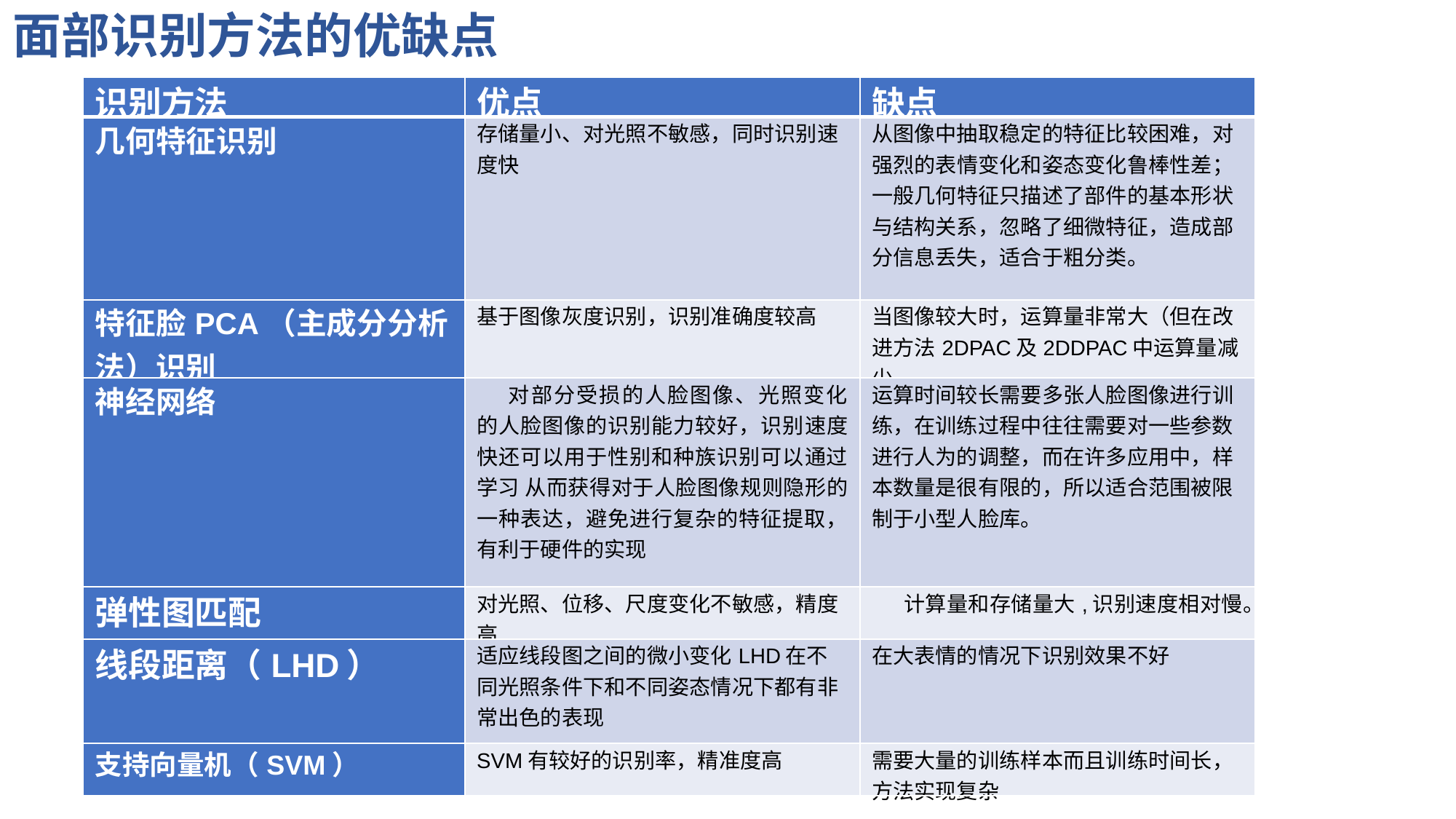

面部识别方法的优缺点

| 识别方法 | 优点 | 缺点 |
| --- | --- | --- |
| 几何特征识别 | 存储量小、对光照不敏感，同时识别速度快 | 从图像中抽取稳定的特征比较困难，对强烈的表情变化和姿态变化鲁棒性差；一般几何特征只描述了部件的基本形状与结构关系，忽略了细微特征，造成部分信息丢失，适合于粗分类。 |
| 特征脸PCA（主成分分析法）识别 | 基于图像灰度识别，识别准确度较高 | 当图像较大时，运算量非常大（但在改进方法2DPAC及2DDPAC中运算量减少 |
| 神经网络 | 对部分受损的人脸图像、光照变化的人脸图像的识别能力较好，识别速度快还可以用于性别和种族识别可以通过学习 从而获得对于人脸图像规则隐形的一种表达，避免进行复杂的特征提取，有利于硬件的实现 | 运算时间较长需要多张人脸图像进行训练，在训练过程中往往需要对一些参数进行人为的调整，而在许多应用中，样本数量是很有限的，所以适合范围被限制于小型人脸库。 |
| 弹性图匹配 | 对光照、位移、尺度变化不敏感，精度高 | 计算量和存储量大,识别速度相对慢。 |
| 线段距离（LHD） | 适应线段图之间的微小变化LHD在不同光照条件下和不同姿态情况下都有非常出色的表现 | 在大表情的情况下识别效果不好 |
| 支持向量机（SVM） | SVM有较好的识别率，精准度高 | 需要大量的训练样本而且训练时间长，方法实现复杂 |